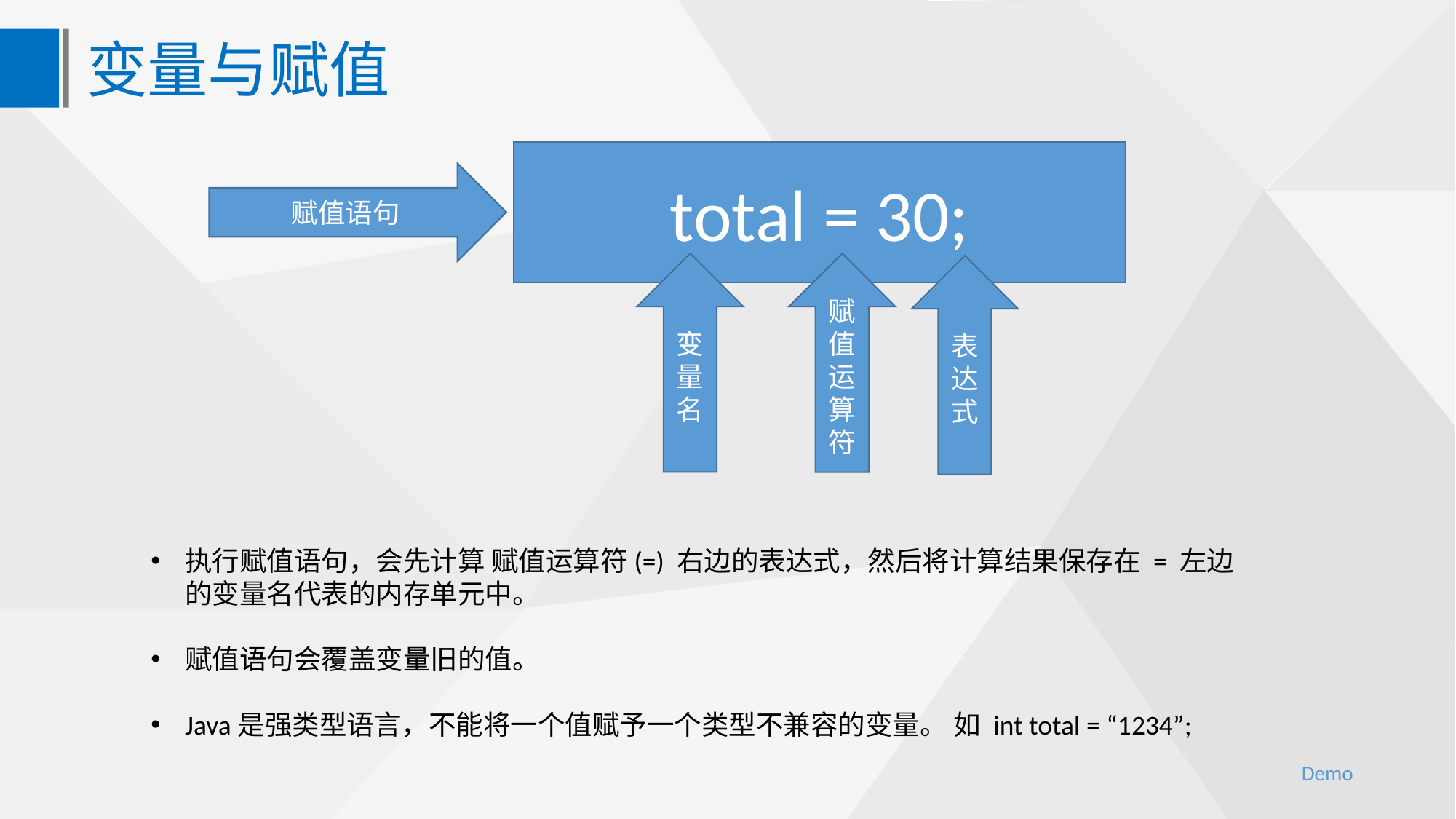

变量与赋值

total = 30;
赋值语句
变量名
赋值运算符
表达式
执行赋值语句，会先计算 赋值运算符(=) 右边的表达式，然后将计算结果保存在 = 左边的变量名代表的内存单元中。

赋值语句会覆盖变量旧的值。

Java是强类型语言，不能将一个值赋予一个类型不兼容的变量。 如 int total = “1234”;

Demo